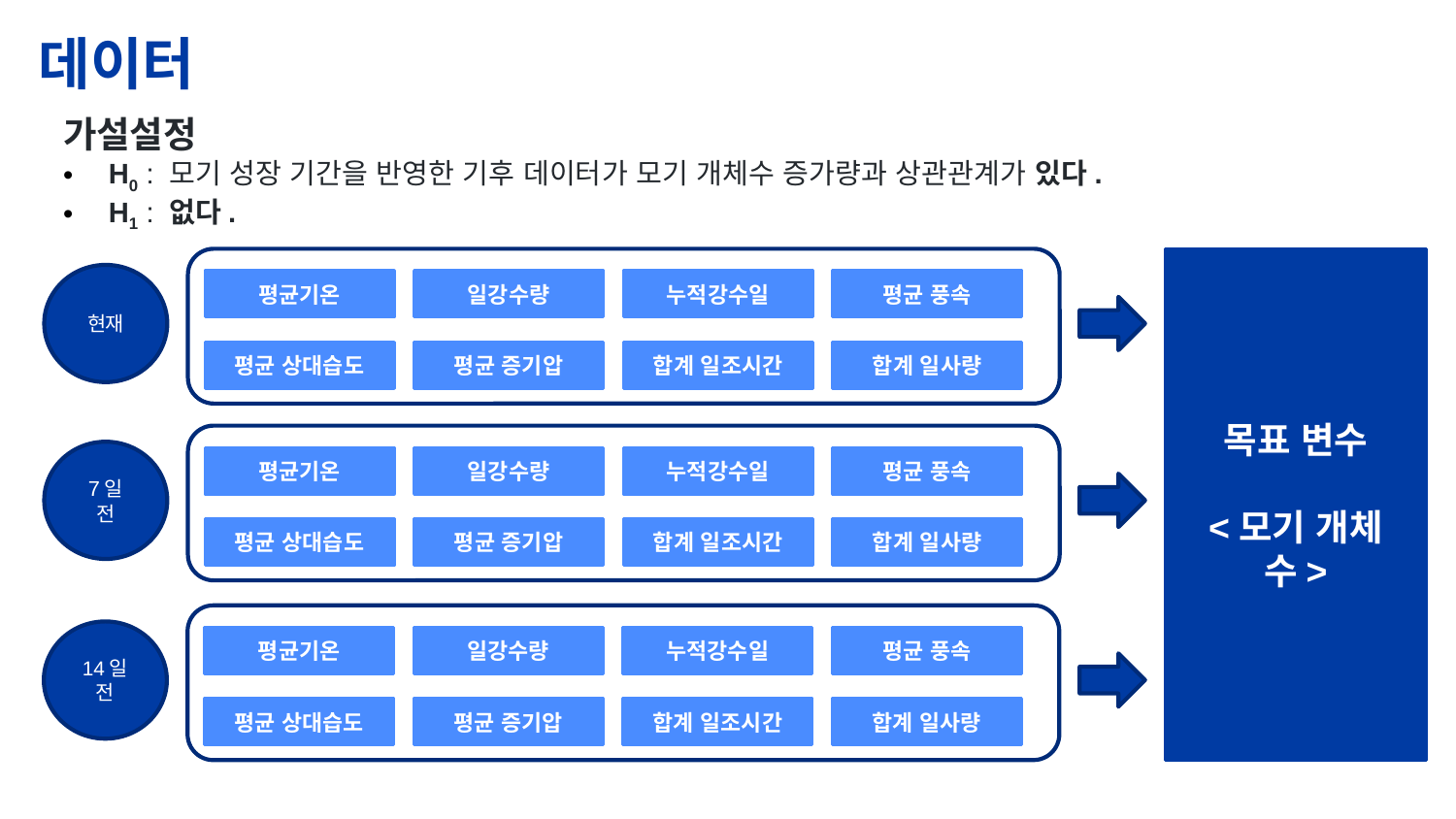

# 데이터
가설설정
H0 : 모기 성장 기간을 반영한 기후 데이터가 모기 개체수 증가량과 상관관계가 있다.
H1 : 없다.
목표 변수

<모기 개체수>

현재
평균기온
일강수량
누적강수일
평균 풍속

평균 상대습도
평균 증기압
합계 일조시간
합계 일사량

7일 전
평균기온
일강수량
누적강수일
평균 풍속

평균 상대습도
평균 증기압
합계 일조시간
합계 일사량

14일 전
평균기온
일강수량
누적강수일
평균 풍속

평균 상대습도
평균 증기압
합계 일조시간
합계 일사량